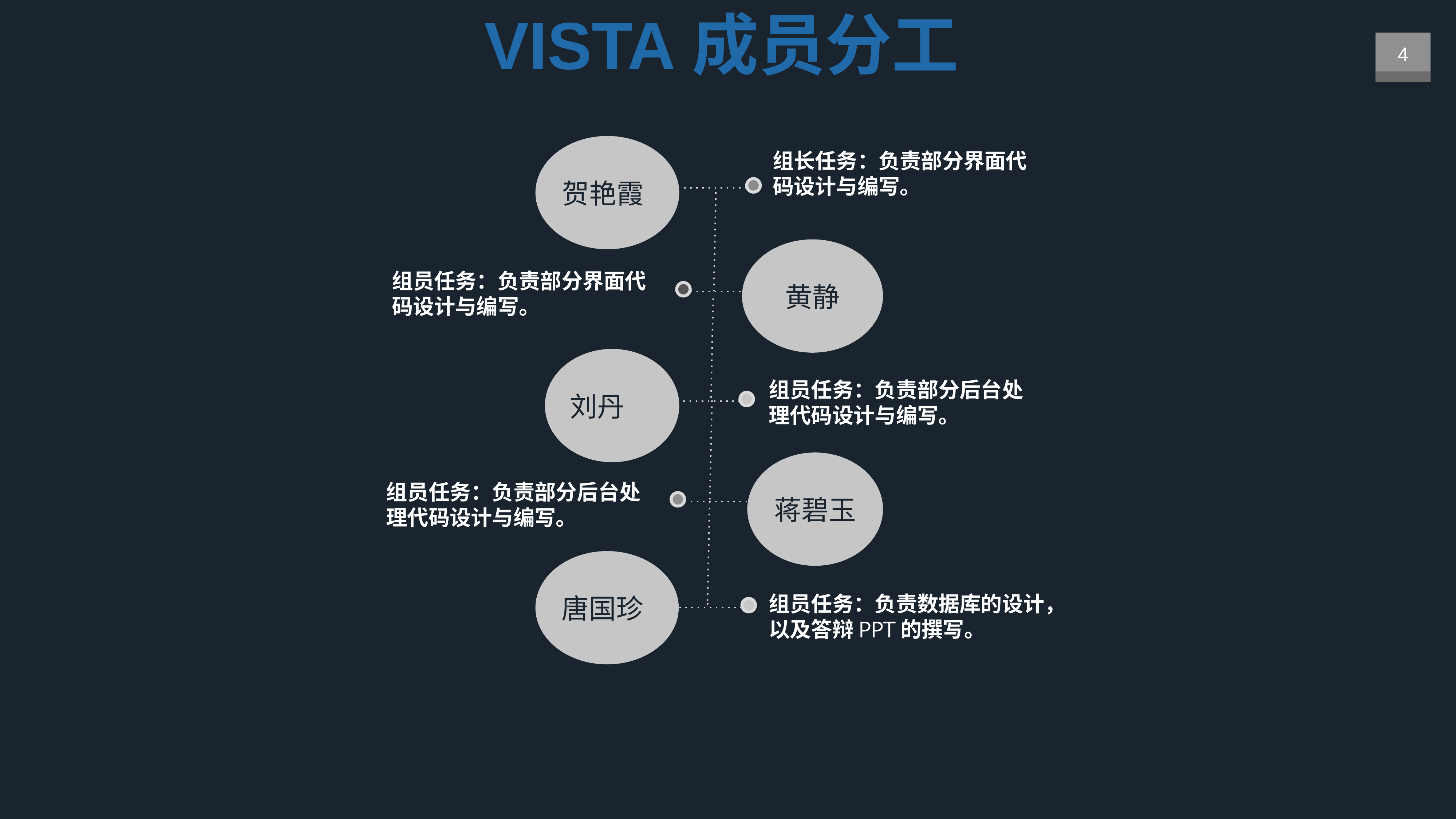

VISTA成员分工
贺艳霞

组长任务：负责部分界面代码设计与编写。

黄静
组员任务：负责部分界面代码设计与编写。

刘丹
组员任务：负责部分后台处理代码设计与编写。

蒋碧玉
组员任务：负责部分后台处理代码设计与编写。

唐国珍
组员任务：负责数据库的设计，以及答辩PPT的撰写。